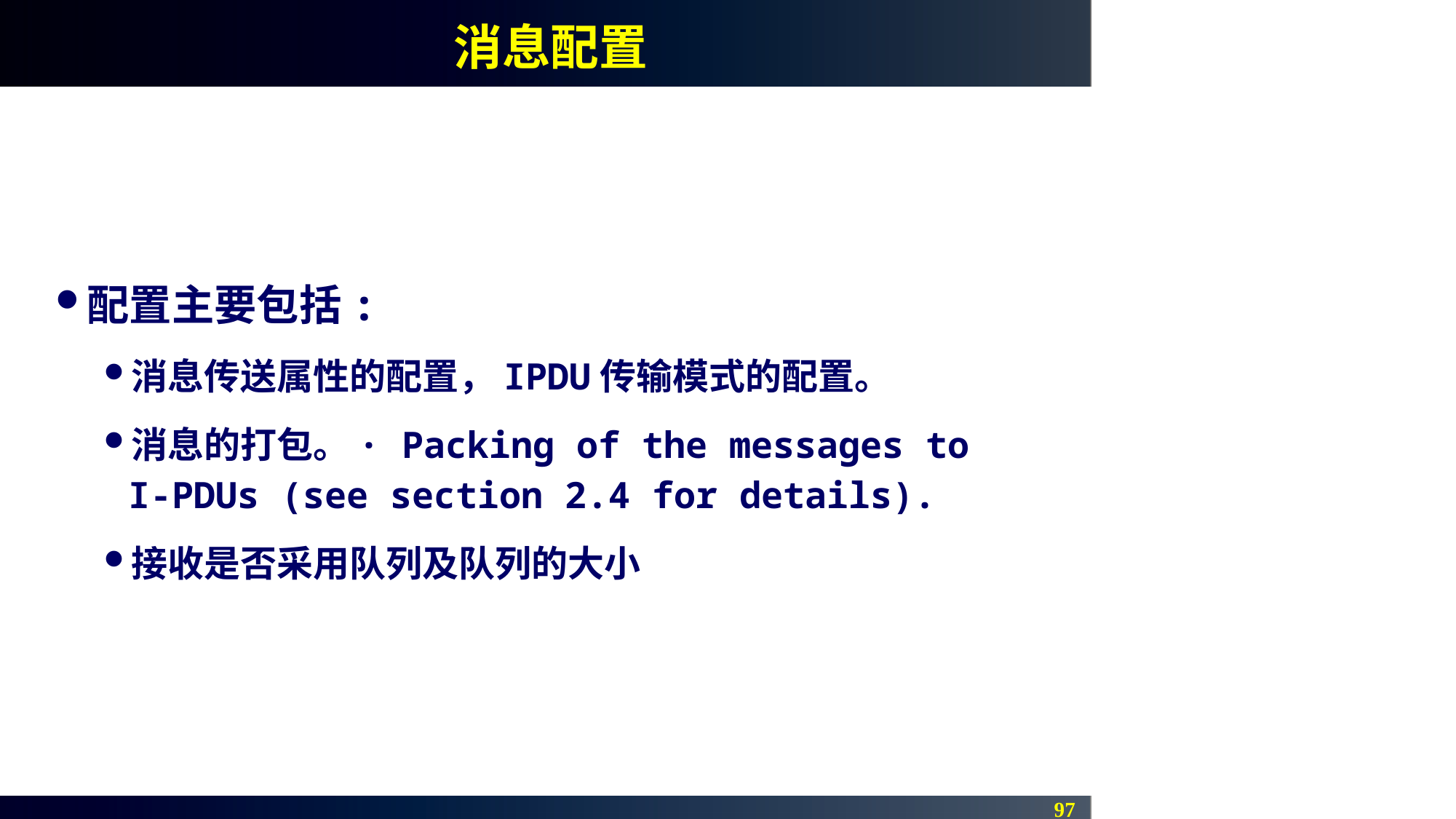

消息配置
配置主要包括:
消息传送属性的配置，IPDU传输模式的配置。
消息的打包。· Packing of the messages to I-PDUs (see section 2.4 for details).
接收是否采用队列及队列的大小